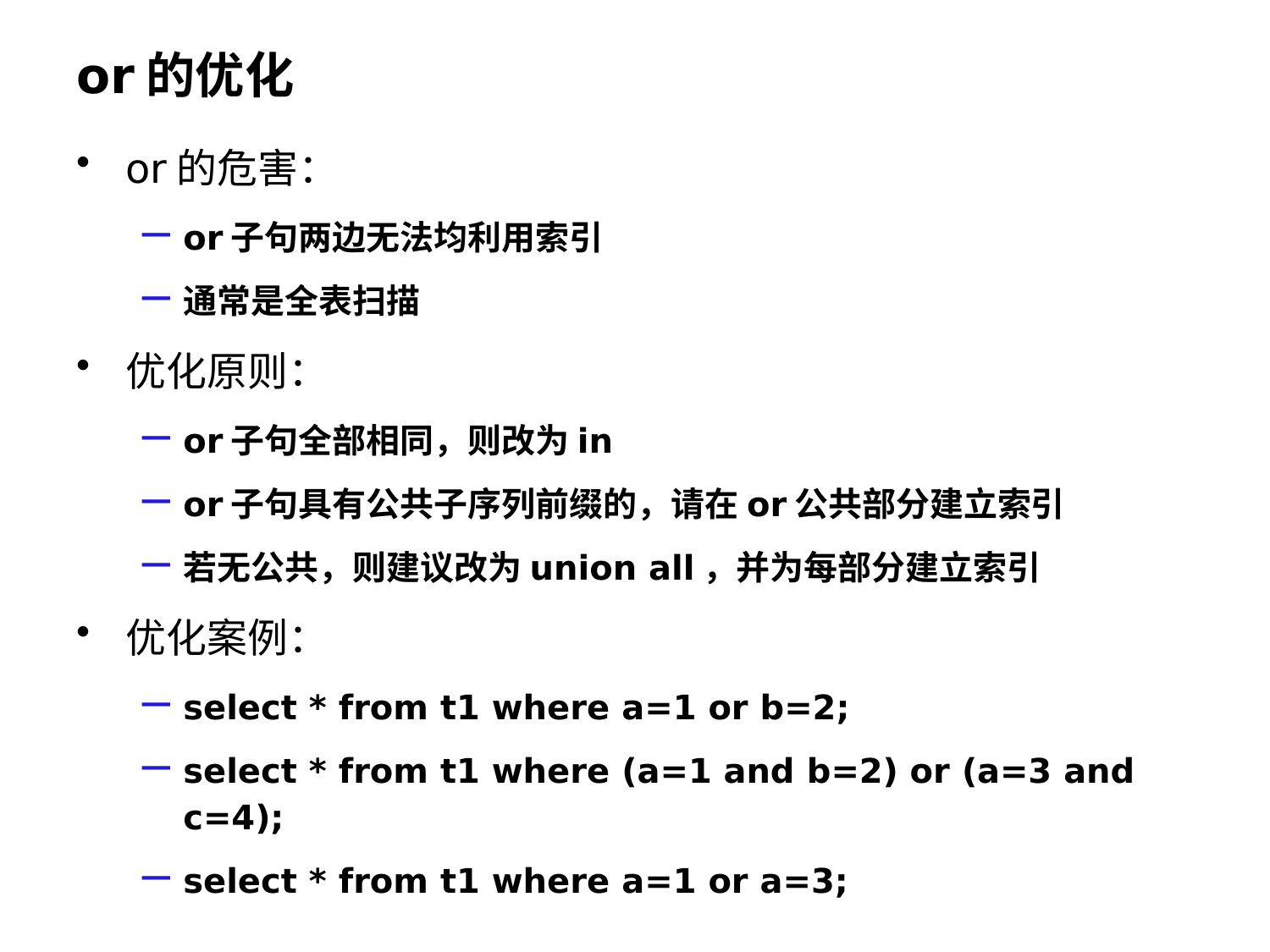

# or的优化
or的危害：
or子句两边无法均利用索引
通常是全表扫描
优化原则：
or子句全部相同，则改为in
or子句具有公共子序列前缀的，请在or公共部分建立索引
若无公共，则建议改为union all，并为每部分建立索引
优化案例：
select * from t1 where a=1 or b=2;
select * from t1 where (a=1 and b=2) or (a=3 and c=4);
select * from t1 where a=1 or a=3;